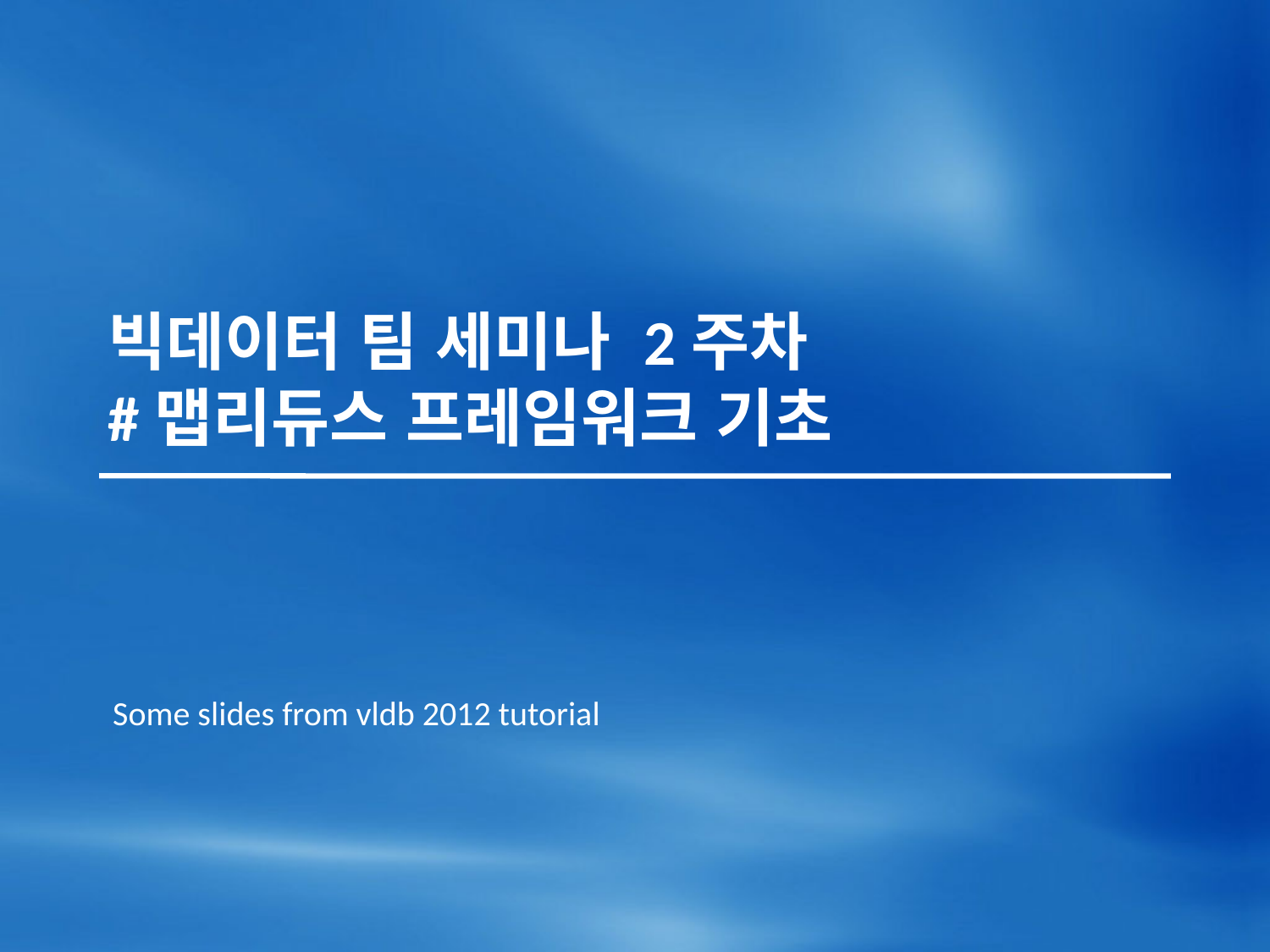

# 빅데이터 팀 세미나 2주차 #맵리듀스 프레임워크 기초

Some slides from vldb 2012 tutorial